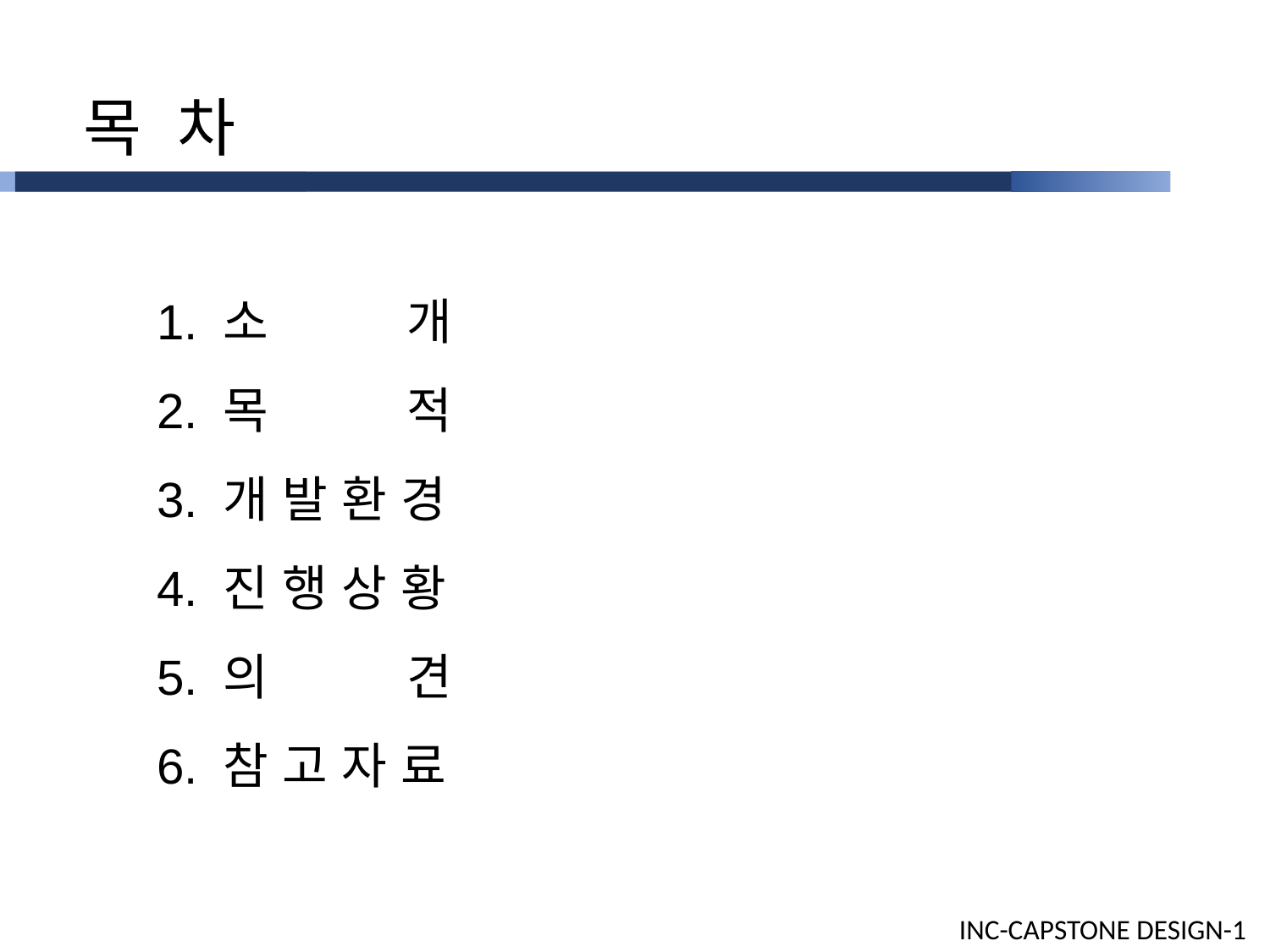

목  차
1. 소          개
2. 목          적
3. 개 발 환 경
4. 진 행 상 황
5. 의          견
6. 참 고 자 료